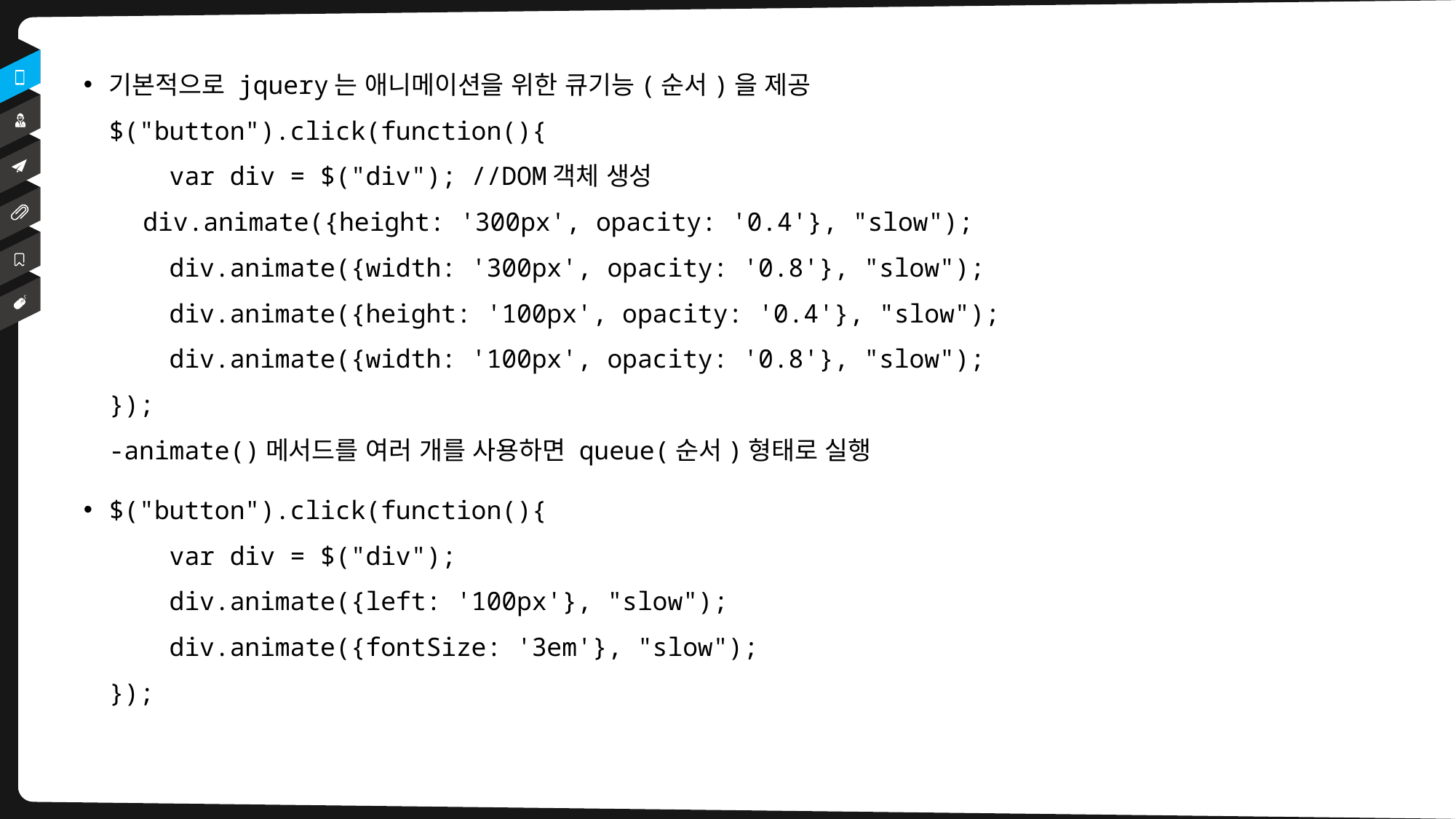

기본적으로 jquery는 애니메이션을 위한 큐기능(순서)을 제공
$("button").click(function(){
    var div = $("div"); //DOM객체 생성
    div.animate({height: '300px', opacity: '0.4'}, "slow");
    div.animate({width: '300px', opacity: '0.8'}, "slow");
    div.animate({height: '100px', opacity: '0.4'}, "slow");
    div.animate({width: '100px', opacity: '0.8'}, "slow");
}); 
-animate()메서드를 여러 개를 사용하면 queue(순서)형태로 실행
$("button").click(function(){
    var div = $("div");
    div.animate({left: '100px'}, "slow");
    div.animate({fontSize: '3em'}, "slow");
});